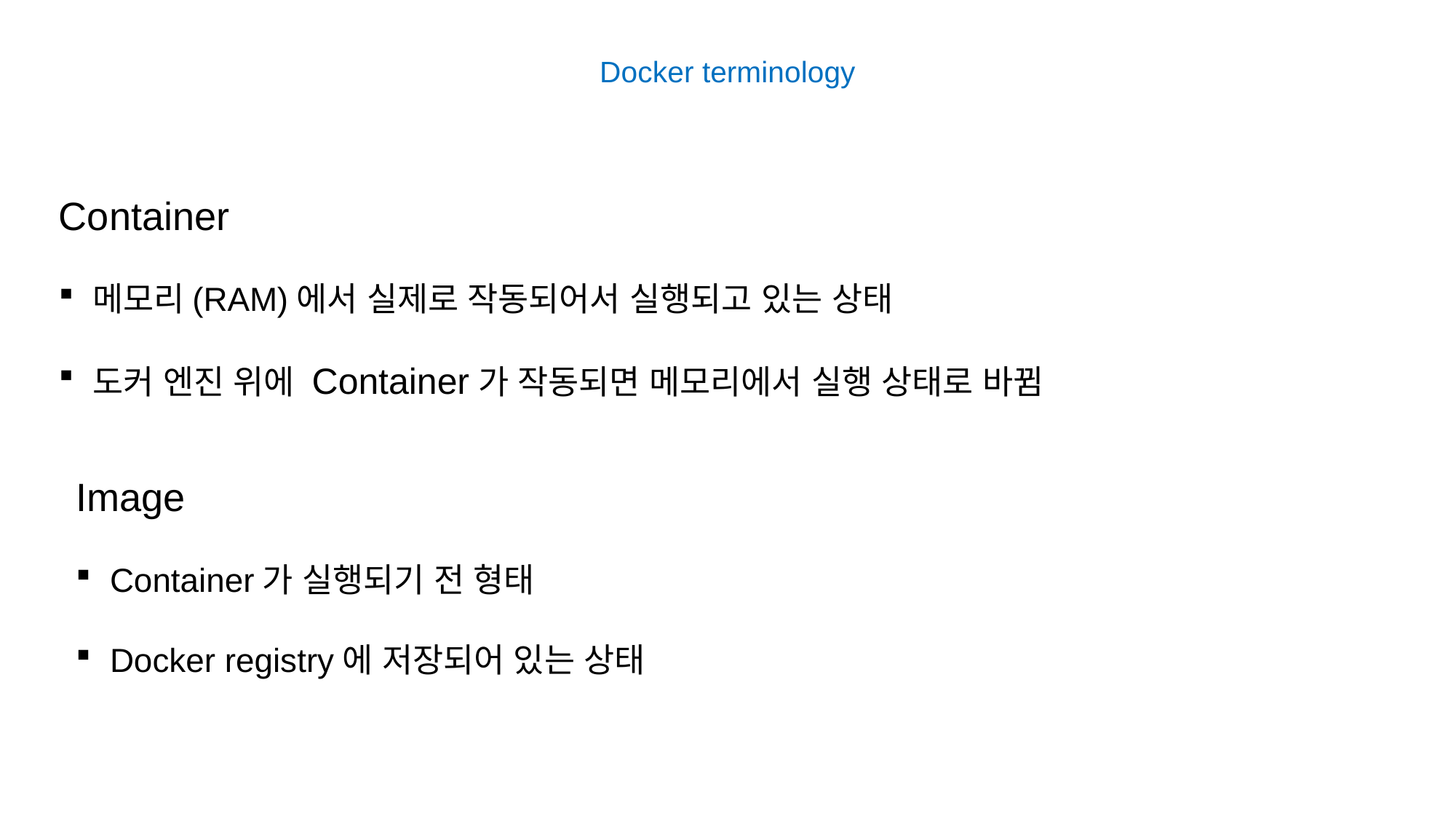

Docker terminology
Container

메모리(RAM)에서 실제로 작동되어서 실행되고 있는 상태

도커 엔진 위에 Container가 작동되면 메모리에서 실행 상태로 바뀜
Image

Container가 실행되기 전 형태

Docker registry에 저장되어 있는 상태